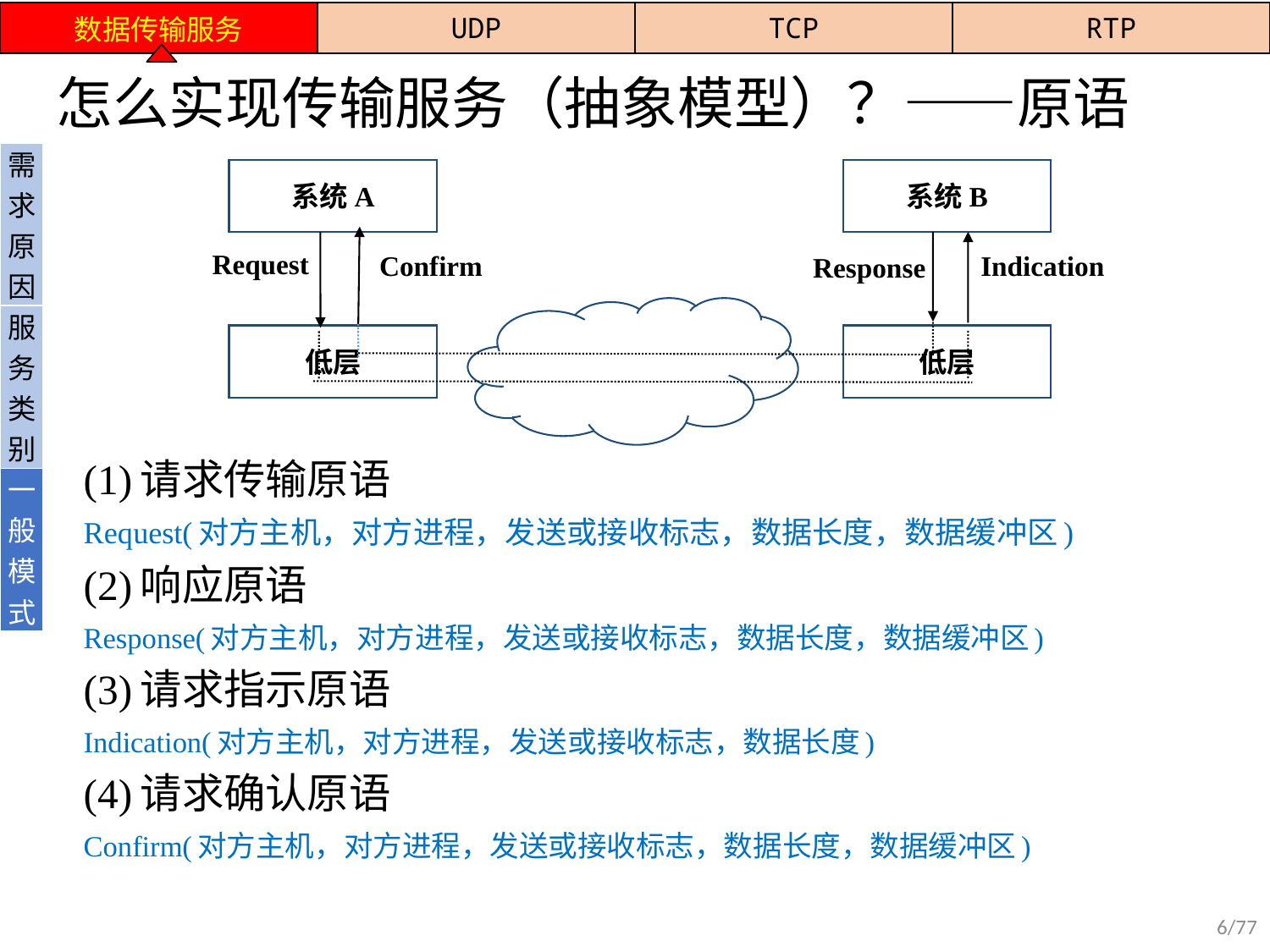

| 数据传输服务 | UDP | TCP | RTP |
| --- | --- | --- | --- |

# 怎么实现传输服务（抽象模型）？——原语

系统A
系统B

Request
Confirm
Indication
Response

低层
低层

| 需求原因 |
| --- |
| 服务类别 |
| 一般模式 |
(1)请求传输原语
Request(对方主机，对方进程，发送或接收标志，数据长度，数据缓冲区)
(2)响应原语
Response(对方主机，对方进程，发送或接收标志，数据长度，数据缓冲区)
(3)请求指示原语
Indication(对方主机，对方进程，发送或接收标志，数据长度)
(4)请求确认原语
Confirm(对方主机，对方进程，发送或接收标志，数据长度，数据缓冲区)
6/77